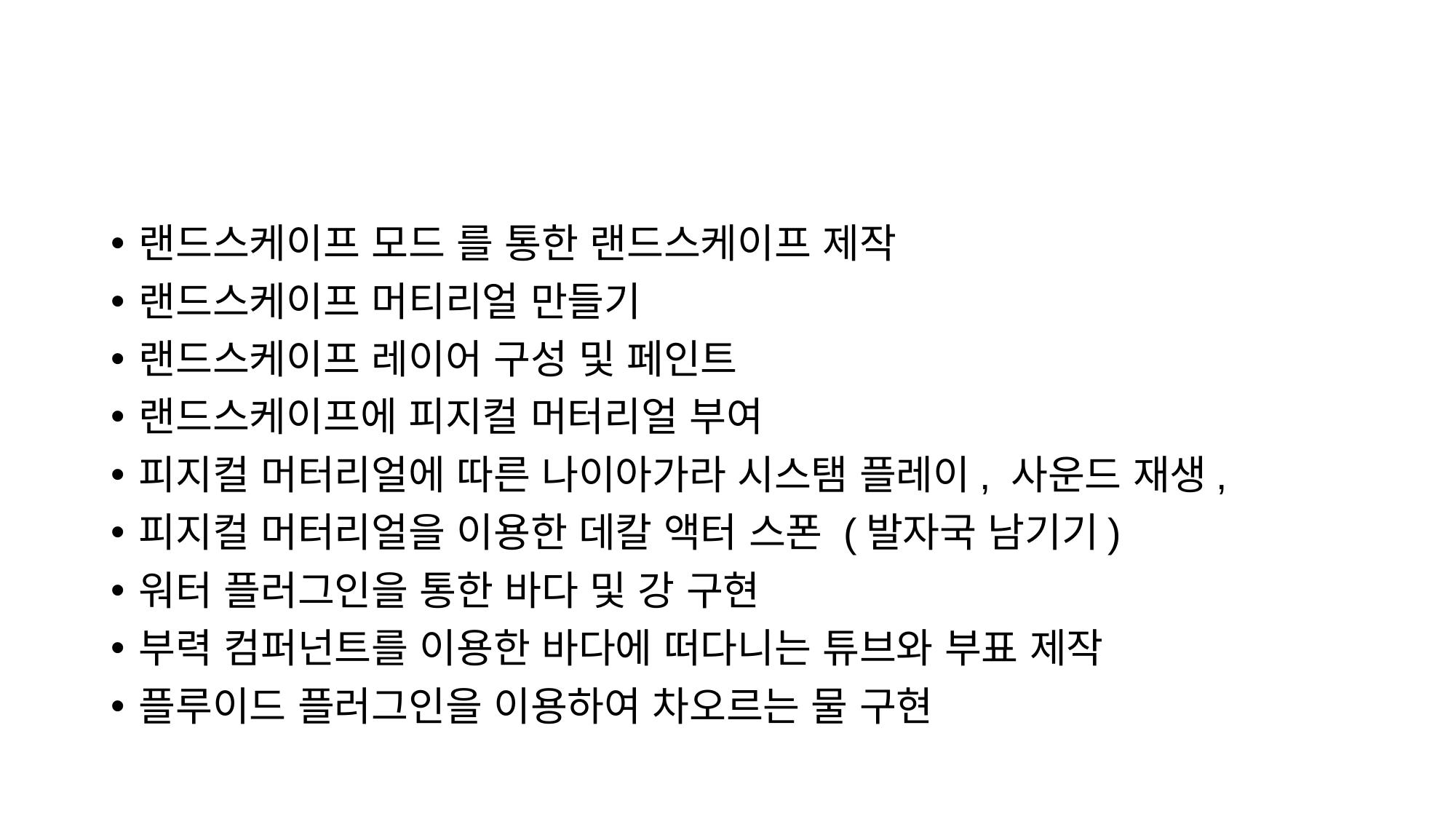

#
랜드스케이프 모드 를 통한 랜드스케이프 제작
랜드스케이프 머티리얼 만들기
랜드스케이프 레이어 구성 및 페인트
랜드스케이프에 피지컬 머터리얼 부여
피지컬 머터리얼에 따른 나이아가라 시스탬 플레이, 사운드 재생,
피지컬 머터리얼을 이용한 데칼 액터 스폰 (발자국 남기기)
워터 플러그인을 통한 바다 및 강 구현
부력 컴퍼넌트를 이용한 바다에 떠다니는 튜브와 부표 제작
플루이드 플러그인을 이용하여 차오르는 물 구현